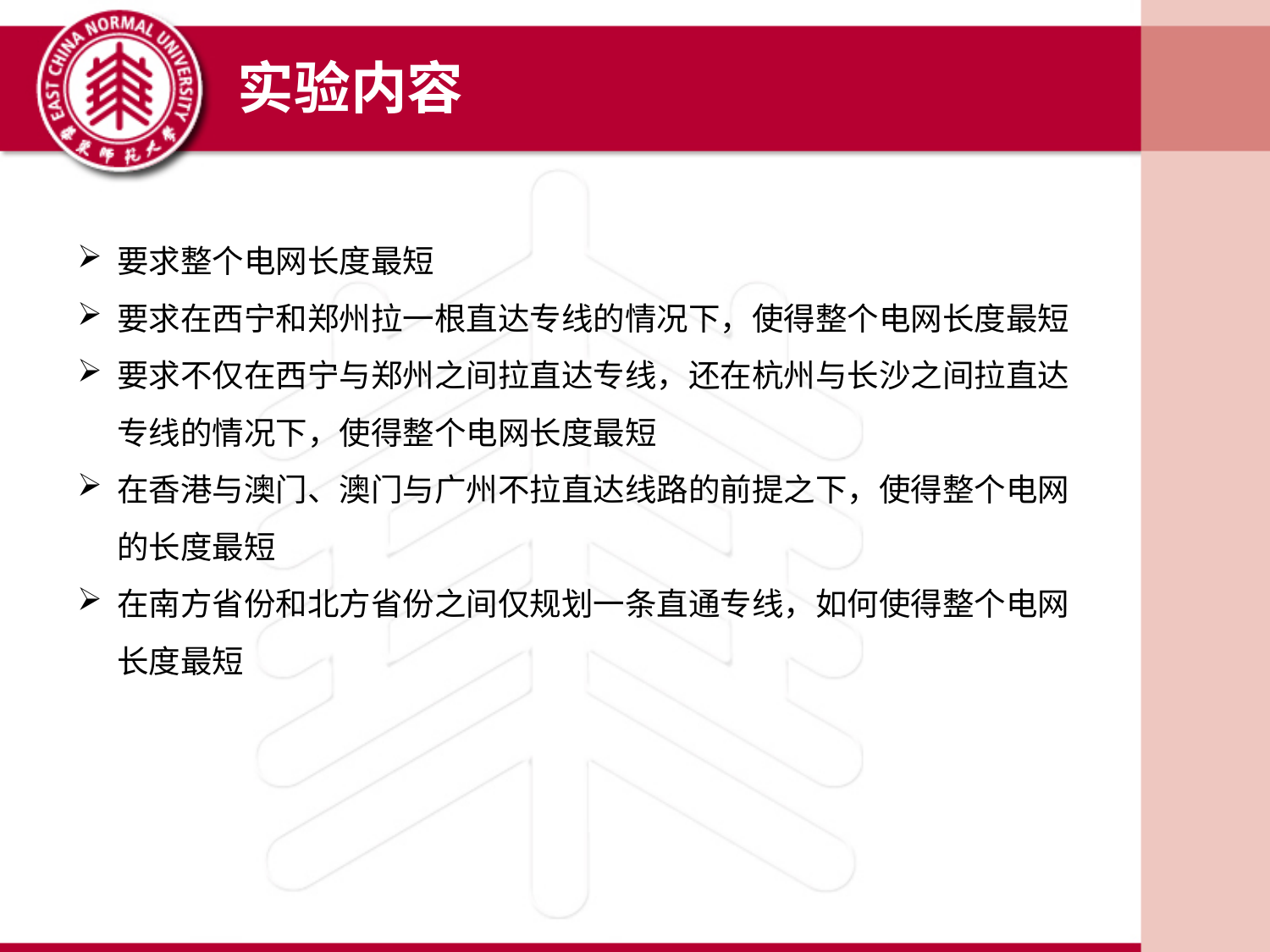

实验内容
要求整个电网长度最短
要求在西宁和郑州拉一根直达专线的情况下，使得整个电网长度最短
要求不仅在西宁与郑州之间拉直达专线，还在杭州与长沙之间拉直达专线的情况下，使得整个电网长度最短
在香港与澳门、澳门与广州不拉直达线路的前提之下，使得整个电网的长度最短
在南方省份和北方省份之间仅规划一条直通专线，如何使得整个电网长度最短